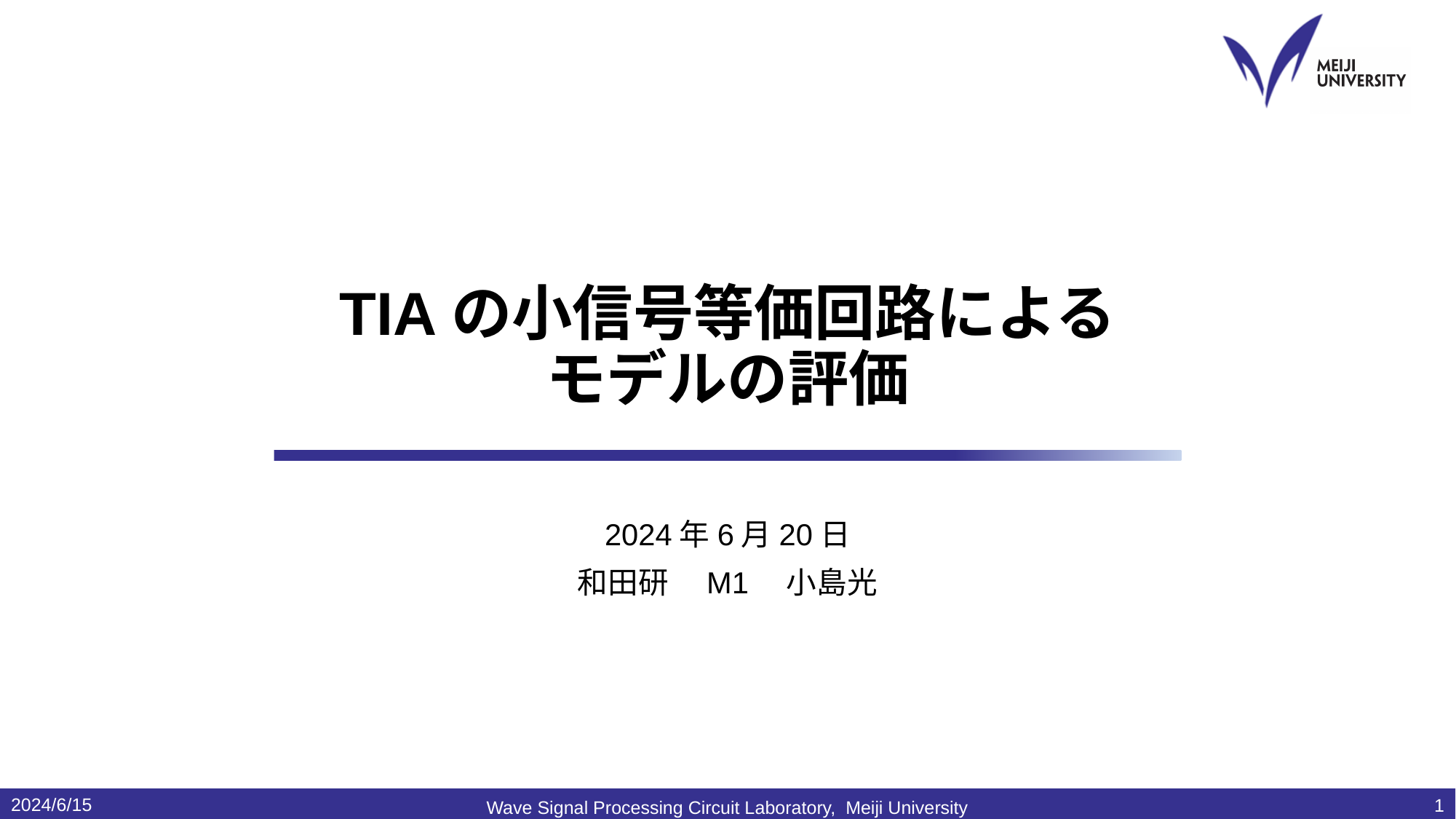

# TIAの小信号等価回路による モデルの評価
2024年6月20日
和田研　M1　小島光
2024/6/15
1
Wave Signal Processing Circuit Laboratory,  Meiji University